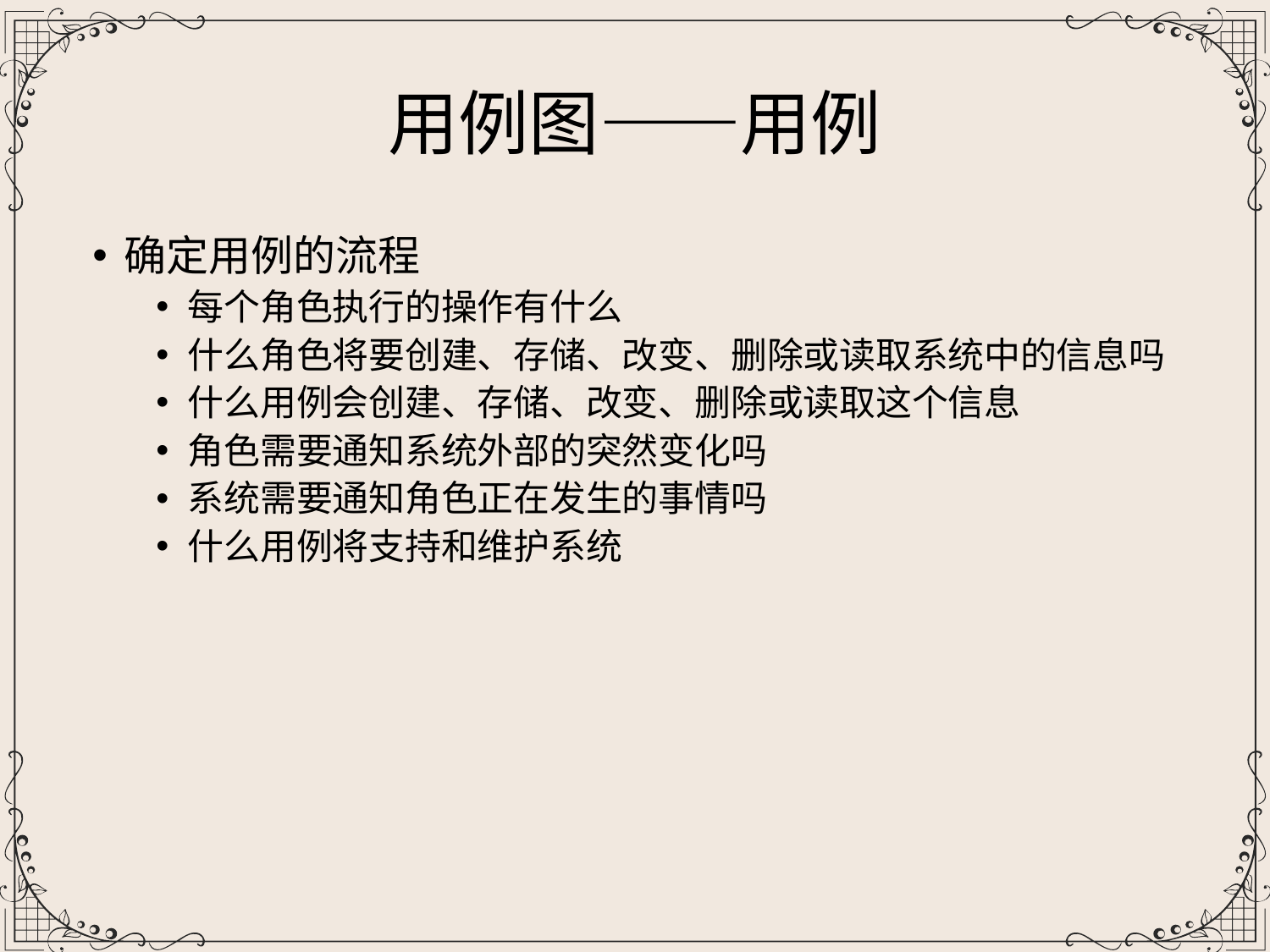

用例图——用例
确定用例的流程
每个角色执行的操作有什么
什么角色将要创建、存储、改变、删除或读取系统中的信息吗
什么用例会创建、存储、改变、删除或读取这个信息
角色需要通知系统外部的突然变化吗
系统需要通知角色正在发生的事情吗
什么用例将支持和维护系统